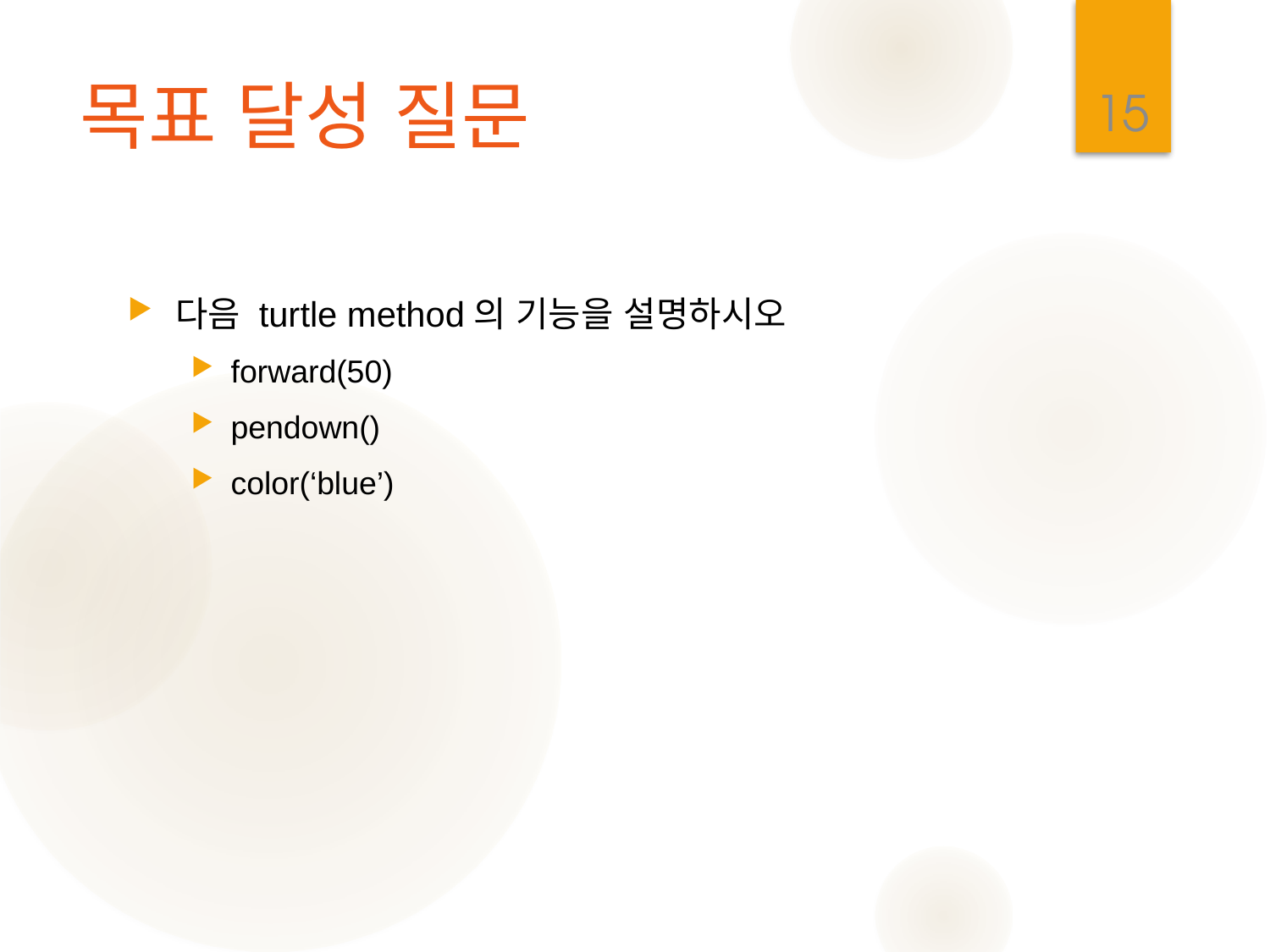

15
# 목표 달성 질문
다음 turtle method의 기능을 설명하시오
forward(50)
pendown()
color(‘blue’)